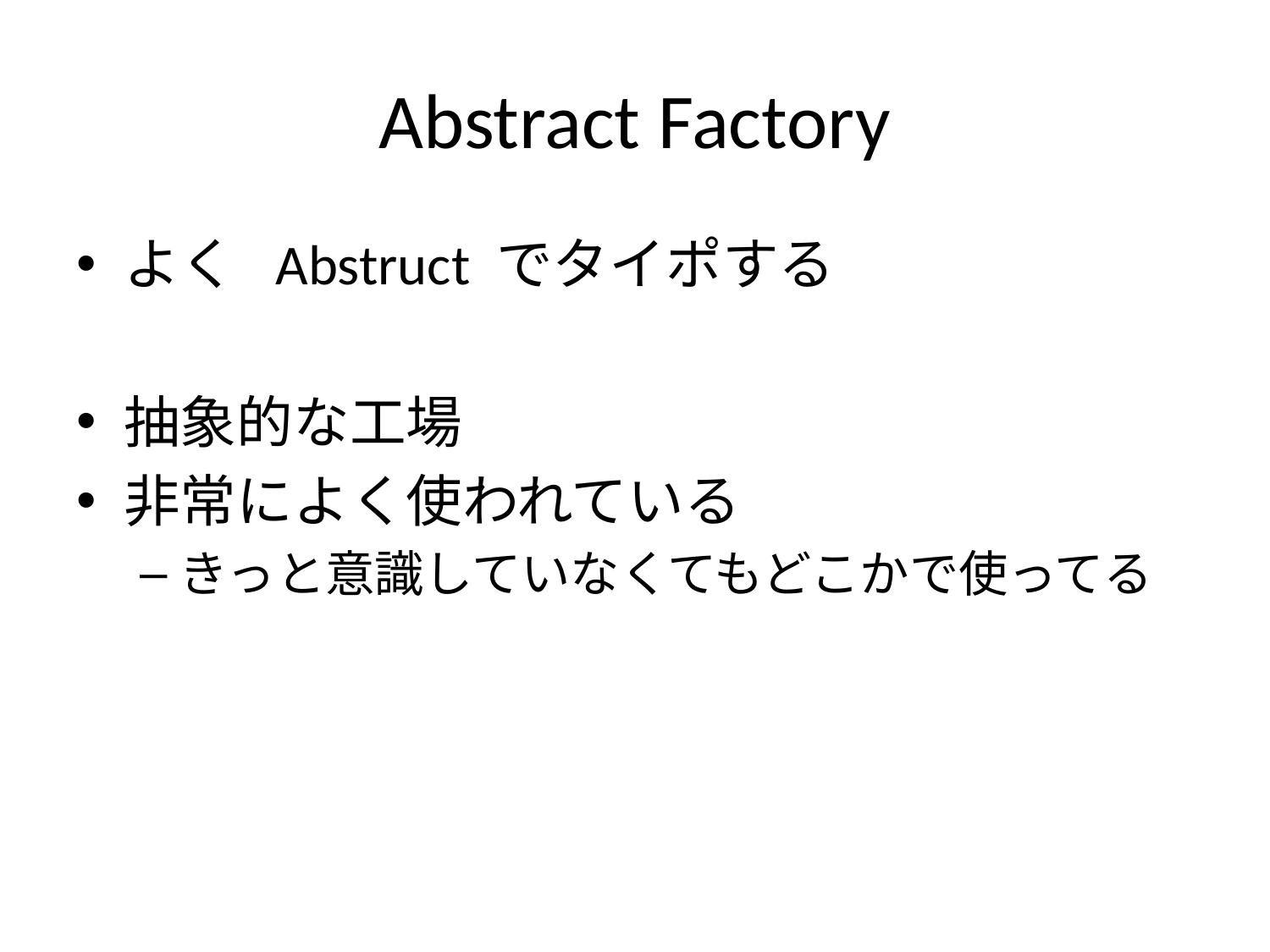

# Abstract Factory
よく  Abstruct でタイポする

抽象的な工場
非常によく使われている
きっと意識していなくてもどこかで使ってる